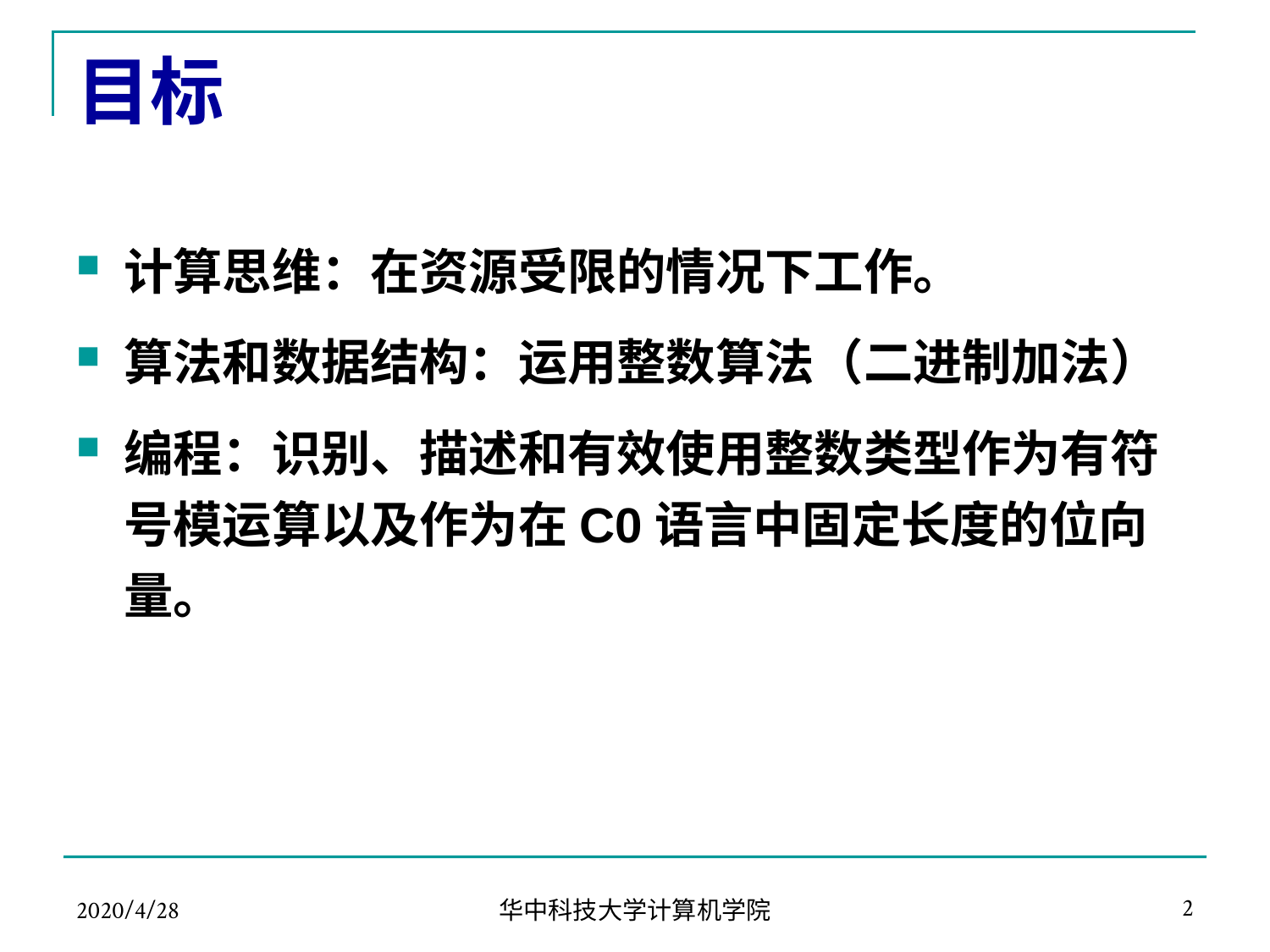

# 目标
计算思维：在资源受限的情况下工作。
算法和数据结构：运用整数算法（二进制加法）
编程：识别、描述和有效使用整数类型作为有符号模运算以及作为在C0语言中固定长度的位向量。
2020/4/28
2
华中科技大学计算机学院